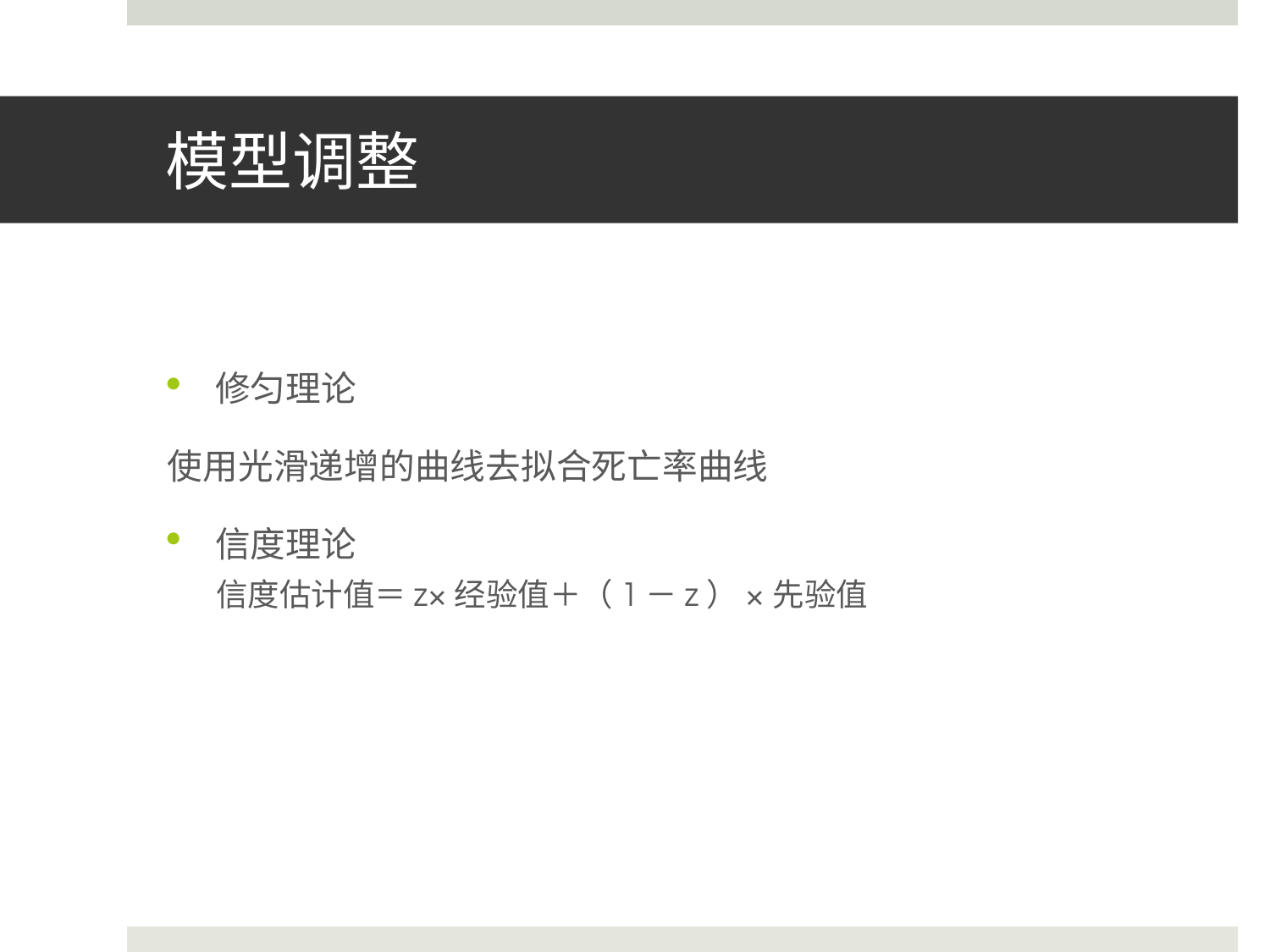

# 模型调整
修匀理论
使用光滑递增的曲线去拟合死亡率曲线
信度理论
信度估计值＝z×经验值＋（1－z）×先验值